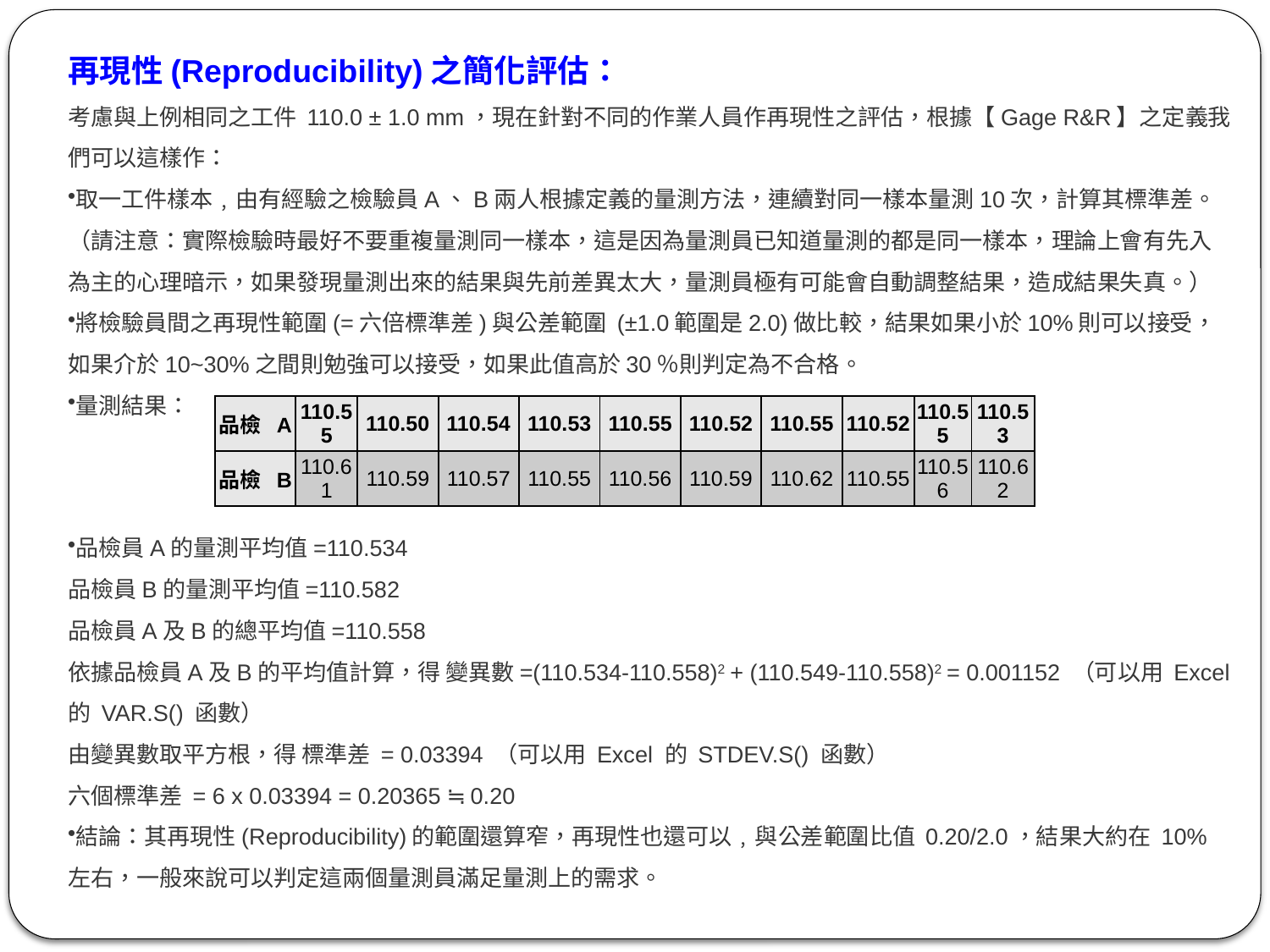

再現性(Reproducibility)之簡化評估：
考慮與上例相同之工件 110.0 ± 1.0 mm，現在針對不同的作業人員作再現性之評估，根據【Gage R&R】之定義我們可以這樣作：
取一工件樣本﹐由有經驗之檢驗員A、B兩人根據定義的量測方法，連續對同一樣本量測10次，計算其標準差。 
（請注意：實際檢驗時最好不要重複量測同一樣本，這是因為量測員已知道量測的都是同一樣本，理論上會有先入為主的心理暗示，如果發現量測出來的結果與先前差異太大，量測員極有可能會自動調整結果，造成結果失真。）
將檢驗員間之再現性範圍(=六倍標準差)與公差範圍 (±1.0範圍是2.0)做比較，結果如果小於10%則可以接受，如果介於10~30%之間則勉強可以接受，如果此值高於30％則判定為不合格。
量測結果：

品檢員A的量測平均值=110.534 
品檢員B的量測平均值=110.582 
品檢員A及B的總平均值=110.558 
依據品檢員A及B的平均值計算，得 變異數=(110.534-110.558)2 + (110.549-110.558)2 = 0.001152 （可以用 Excel 的 VAR.S() 函數）
由變異數取平方根，得 標準差 = 0.03394 （可以用 Excel 的 STDEV.S() 函數） 
六個標準差 = 6 x 0.03394 = 0.20365 ≒ 0.20
結論：其再現性(Reproducibility)的範圍還算窄，再現性也還可以﹐與公差範圍比值 0.20/2.0，結果大約在 10% 左右，一般來說可以判定這兩個量測員滿足量測上的需求。
| 品檢 A | 110.55 | 110.50 | 110.54 | 110.53 | 110.55 | 110.52 | 110.55 | 110.52 | 110.55 | 110.53 |
| --- | --- | --- | --- | --- | --- | --- | --- | --- | --- | --- |
| 品檢 B | 110.61 | 110.59 | 110.57 | 110.55 | 110.56 | 110.59 | 110.62 | 110.55 | 110.56 | 110.62 |